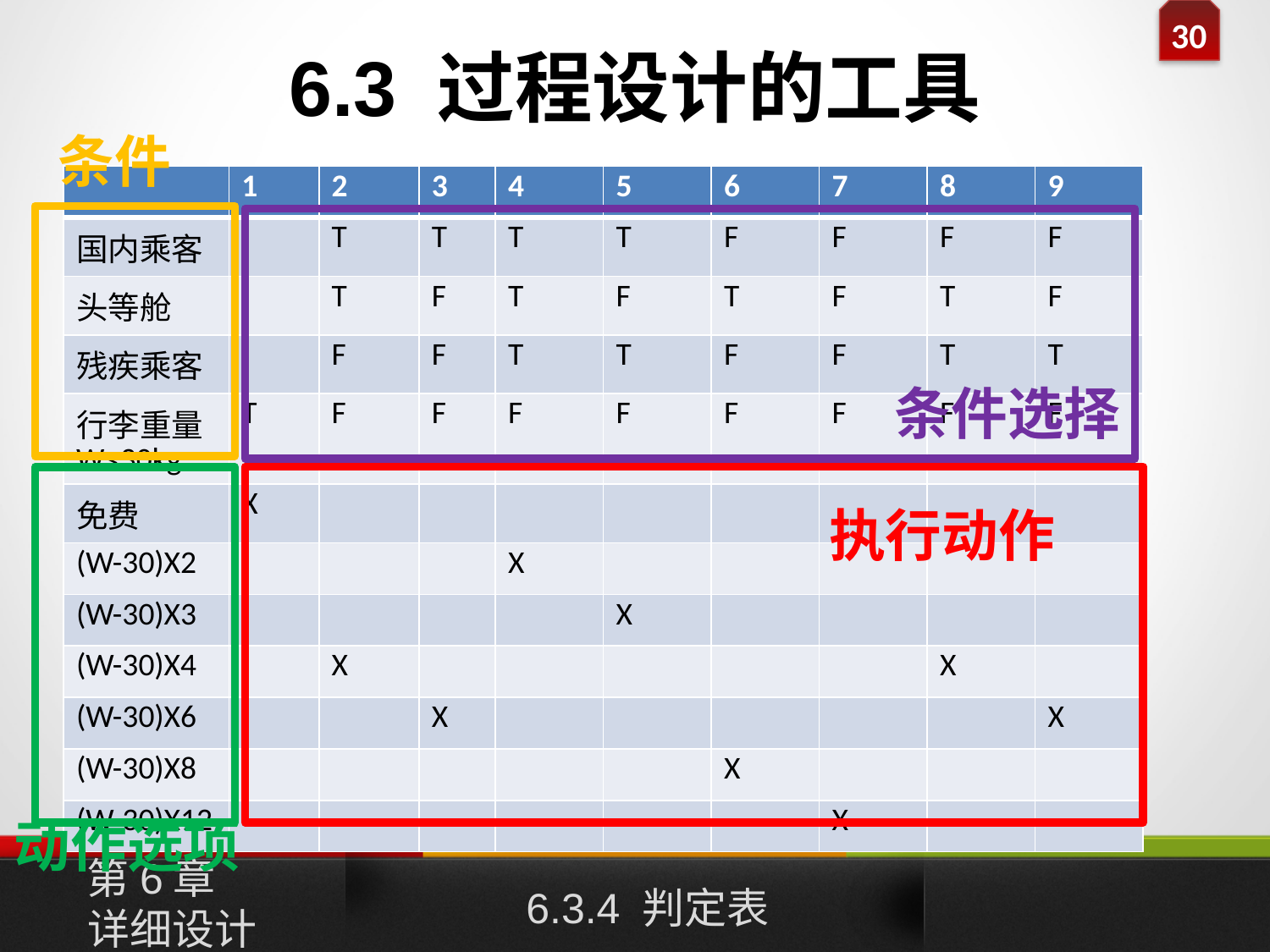

# 6.3 过程设计的工具
条件
|  | 1 | 2 | 3 | 4 | 5 | 6 | 7 | 8 | 9 |
| --- | --- | --- | --- | --- | --- | --- | --- | --- | --- |
| 国内乘客 |  | T | T | T | T | F | F | F | F |
| 头等舱 |  | T | F | T | F | T | F | T | F |
| 残疾乘客 |  | F | F | T | T | F | F | T | T |
| 行李重量W≤30kg | T | F | F | F | F | F | F | F | F |
| 免费 | X |  |  |  |  |  |  |  |  |
| (W-30)X2 |  |  |  | X |  |  |  |  |  |
| (W-30)X3 |  |  |  |  | X |  |  |  |  |
| (W-30)X4 |  | X |  |  |  |  |  | X |  |
| (W-30)X6 |  |  | X |  |  |  |  |  | X |
| (W-30)X8 |  |  |  |  |  | X |  |  |  |
| (W-30)X12 |  |  |  |  |  |  | X |  |  |

条件选择

执行动作
动作选项
第6章
详细设计
6.3.4 判定表